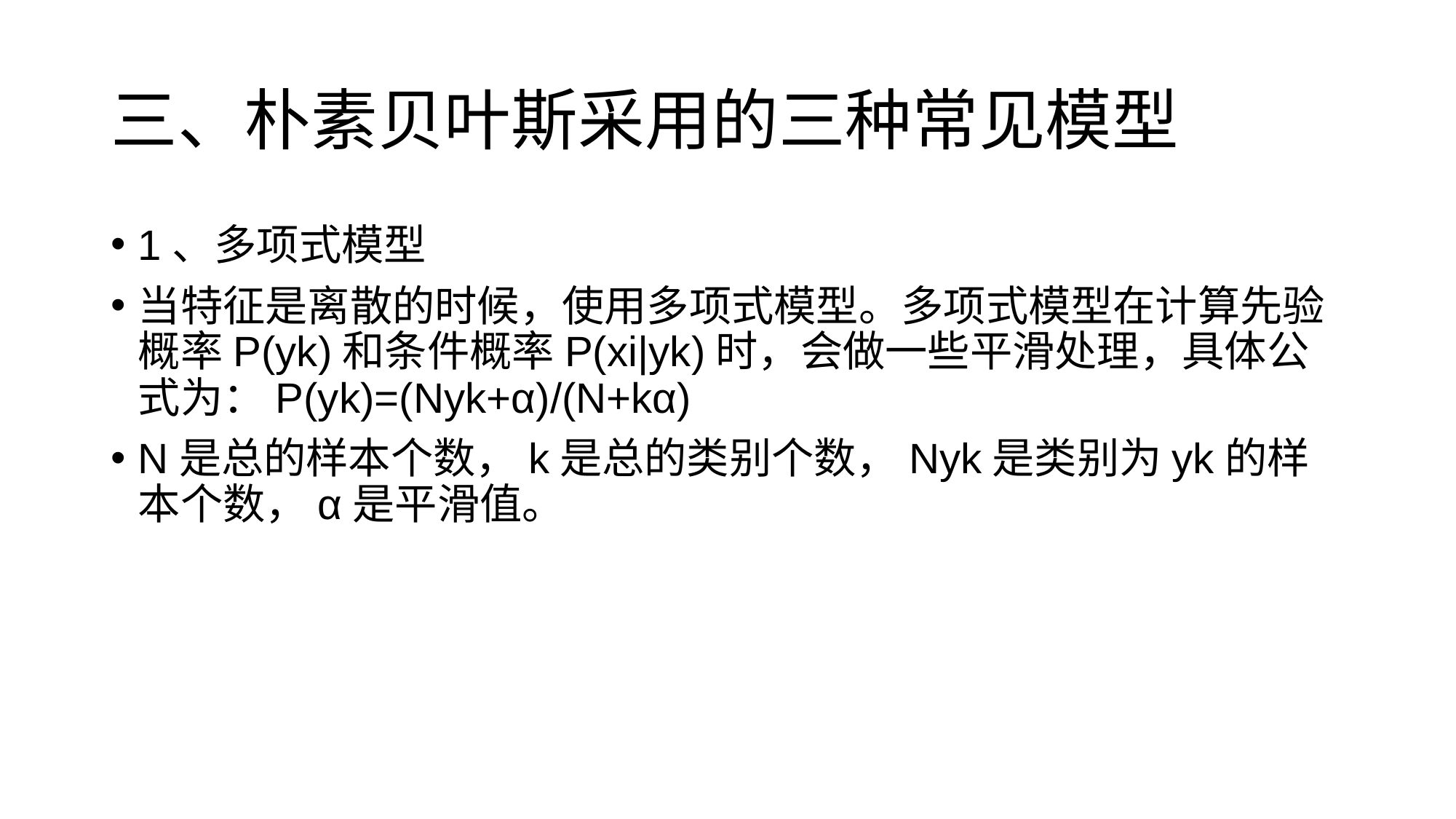

# 三、朴素贝叶斯采用的三种常见模型
1、多项式模型
当特征是离散的时候，使用多项式模型。多项式模型在计算先验概率P(yk)和条件概率P(xi|yk)时，会做一些平滑处理，具体公式为：P(yk)=(Nyk+α)/(N+kα)
N是总的样本个数，k是总的类别个数，Nyk是类别为yk的样本个数，α是平滑值。